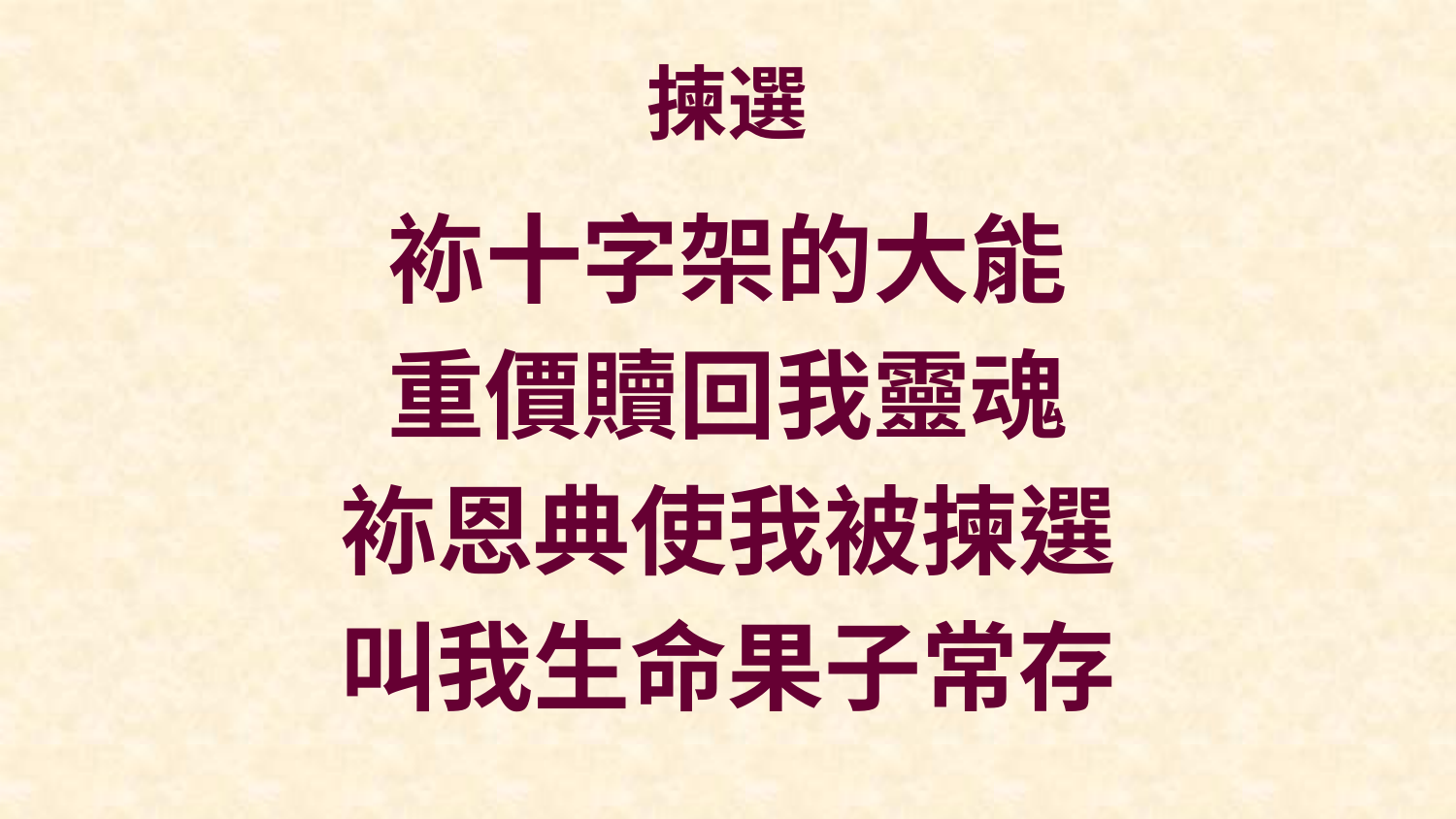

# 揀選
袮十字架的大能
重價贖回我靈魂
袮恩典使我被揀選
叫我生命果子常存